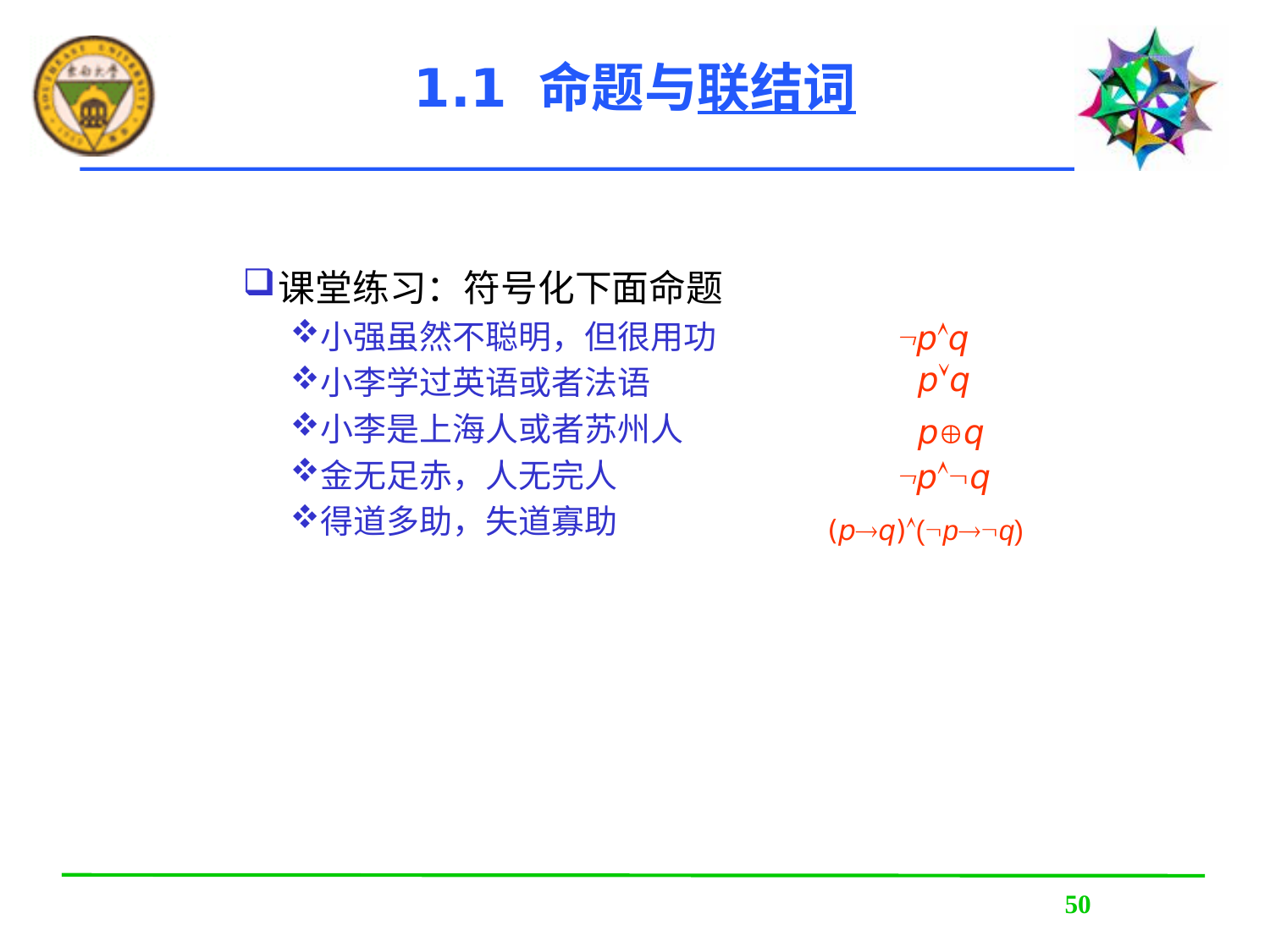

# 1.1 命题与联结词
课堂练习：符号化下面命题
小强虽然不聪明，但很用功
小李学过英语或者法语
小李是上海人或者苏州人
金无足赤，人无完人
得道多助，失道寡助

¬p∧q
p∨q
p⊕q
¬p∧¬q
(p→q)∧(¬p→¬q)